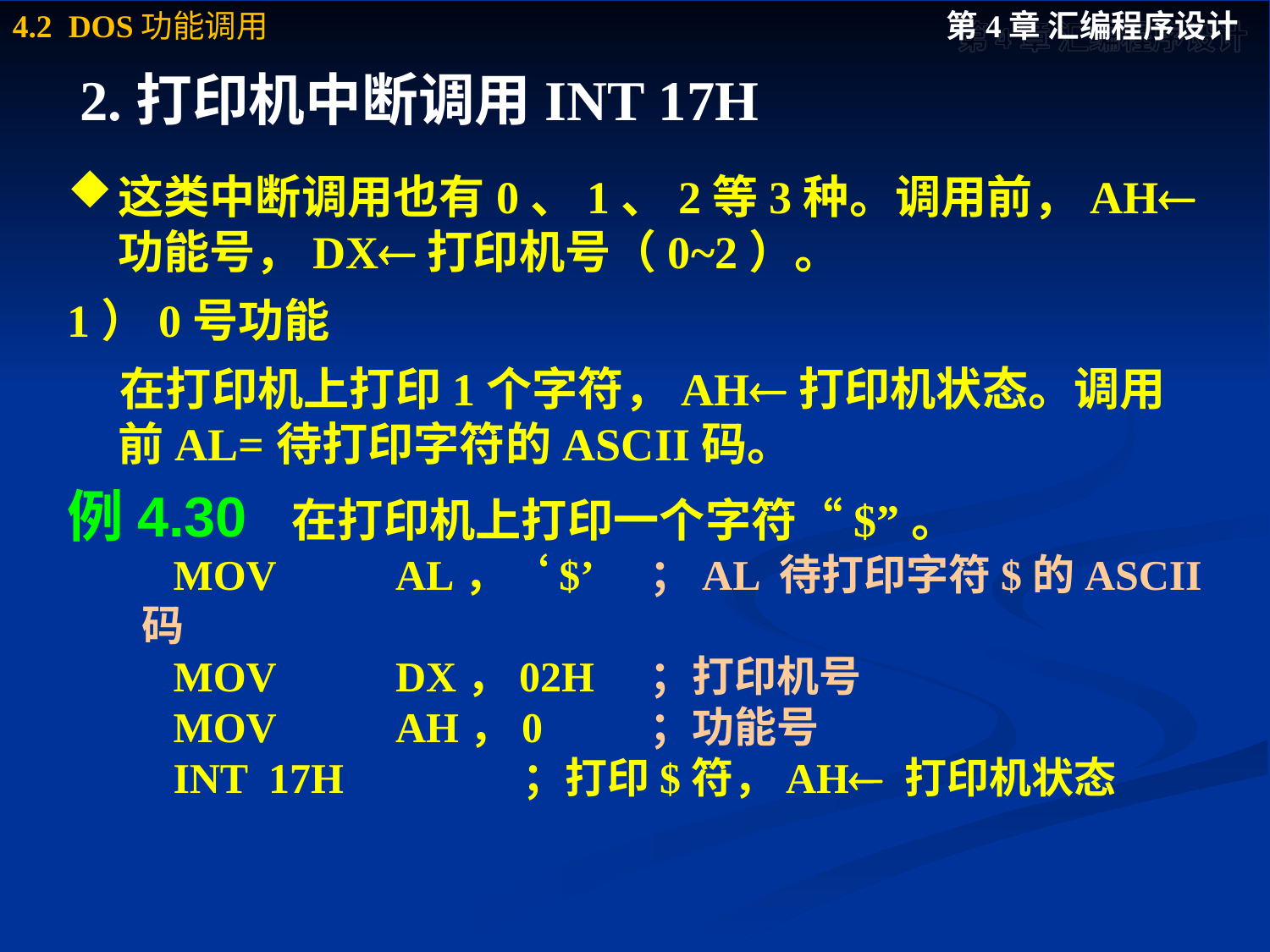

# 2.打印机中断调用INT 17H
这类中断调用也有0、1、2等3种。调用前，AH←功能号，DX←打印机号（0~2）。
1）0号功能
    在打印机上打印1个字符，AH←打印机状态。调用前AL=待打印字符的ASCII码。
例4.30  在打印机上打印一个字符“$”。
	   MOV	AL，‘$’	；AL 待打印字符$的ASCII码
	   MOV	DX，02H	；打印机号
	   MOV	AH，0	；功能号
	   INT	17H		；打印$符，AH← 打印机状态